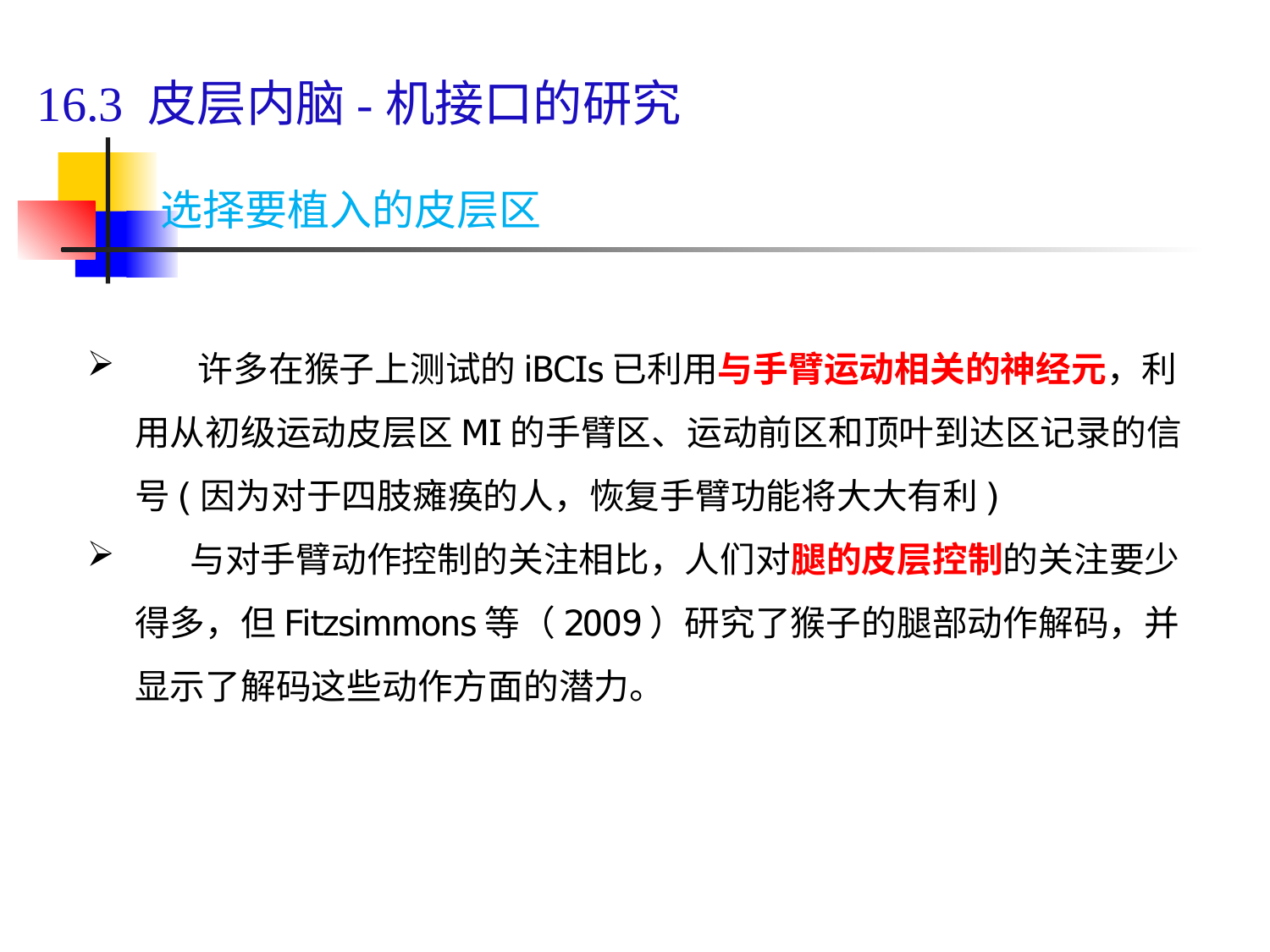

# 16.3 皮层内脑-机接口的研究
选择要植入的皮层区
       许多在猴子上测试的iBCIs已利用与手臂运动相关的神经元，利用从初级运动皮层区MI的手臂区、运动前区和顶叶到达区记录的信号(因为对于四肢瘫痪的人，恢复手臂功能将大大有利)
      与对手臂动作控制的关注相比，人们对腿的皮层控制的关注要少得多，但Fitzsimmons等（2009）研究了猴子的腿部动作解码，并显示了解码这些动作方面的潜力。